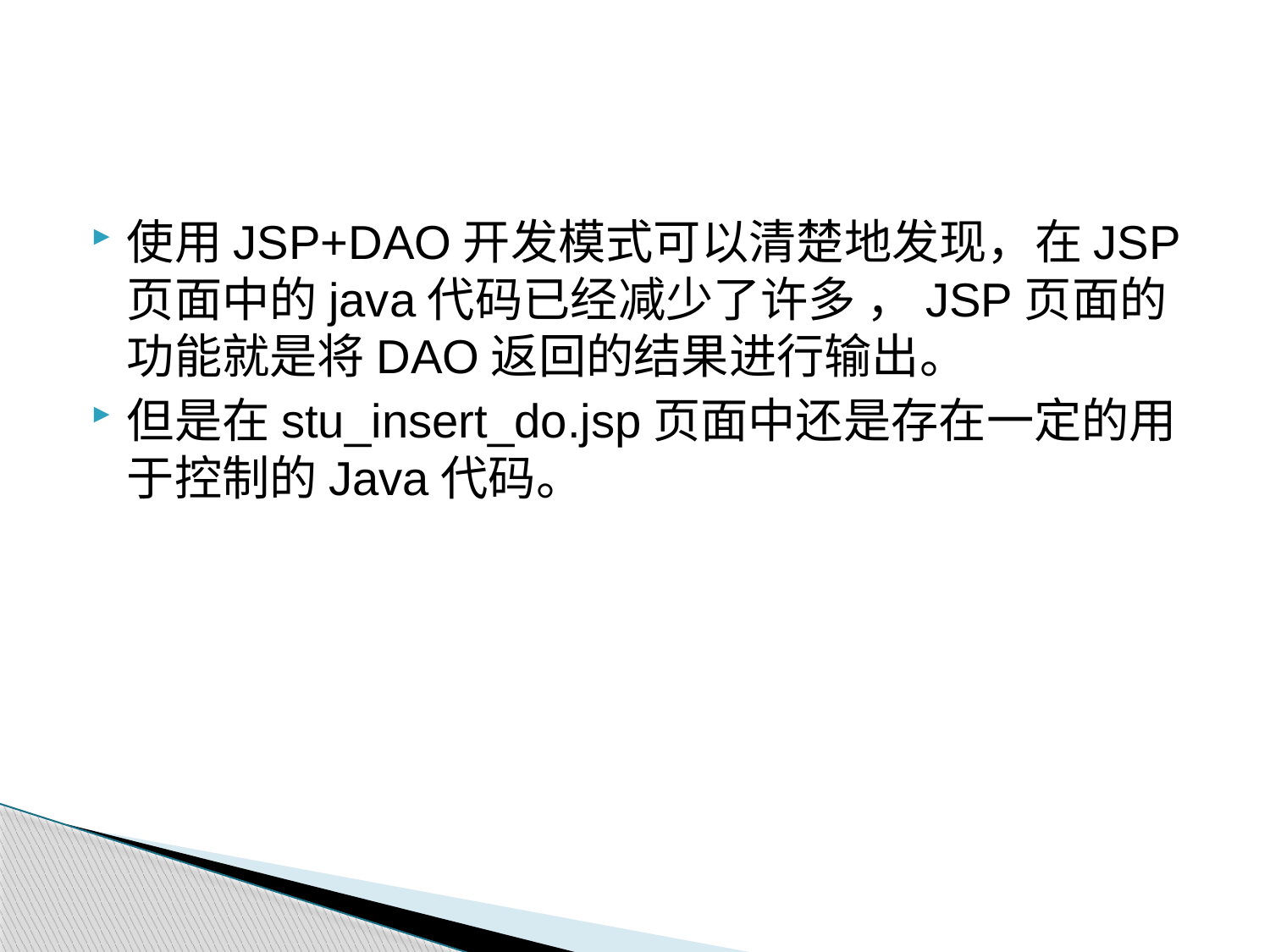

#
使用JSP+DAO开发模式可以清楚地发现，在JSP页面中的java代码已经减少了许多 ，JSP页面的功能就是将DAO返回的结果进行输出。
但是在stu_insert_do.jsp页面中还是存在一定的用于控制的Java代码。